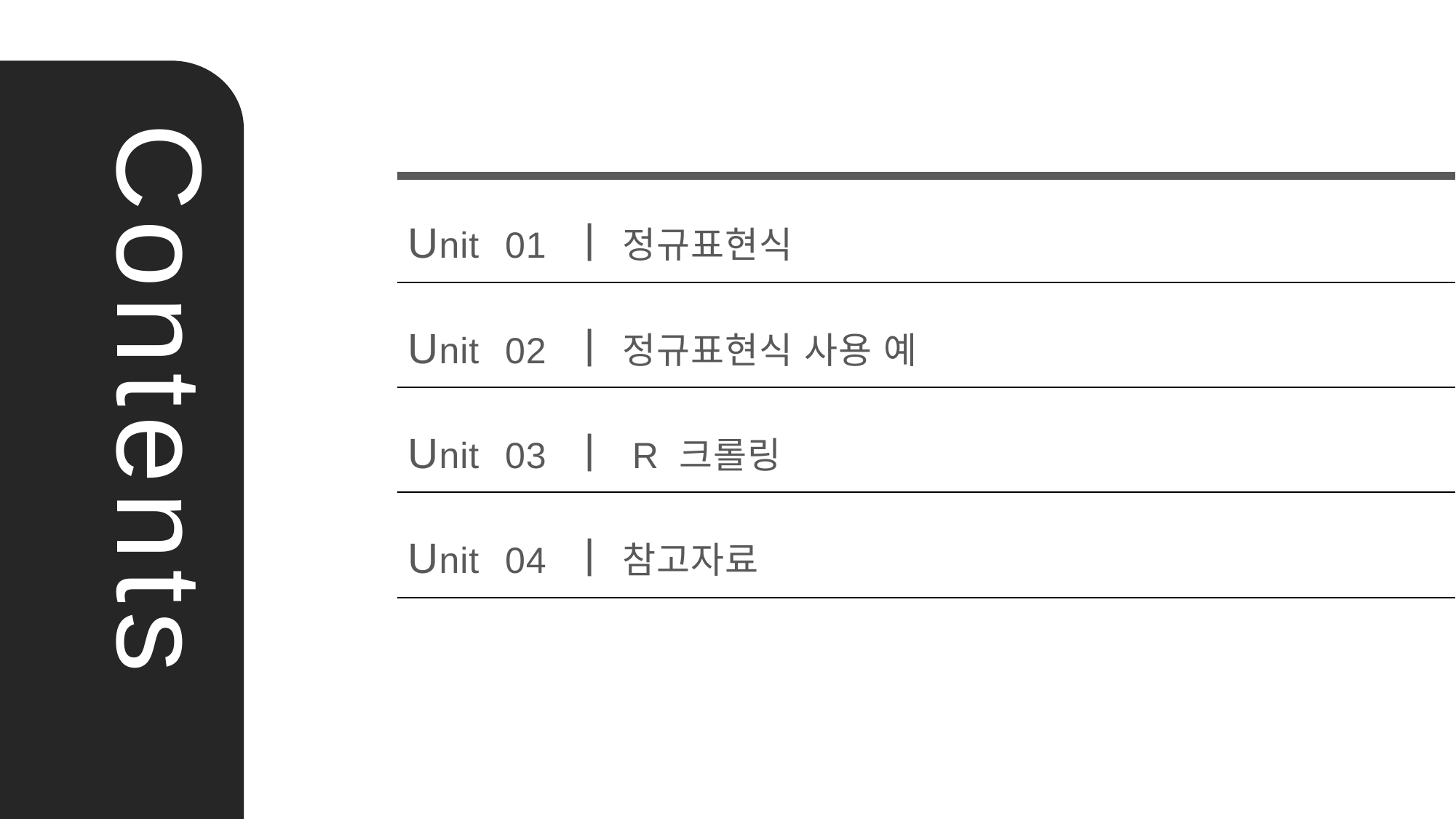

Unit  01 ㅣ 정규표현식
Unit  02 ㅣ 정규표현식 사용 예
Unit  03 ㅣ R 크롤링
Unit  04 ㅣ 참고자료

Contents